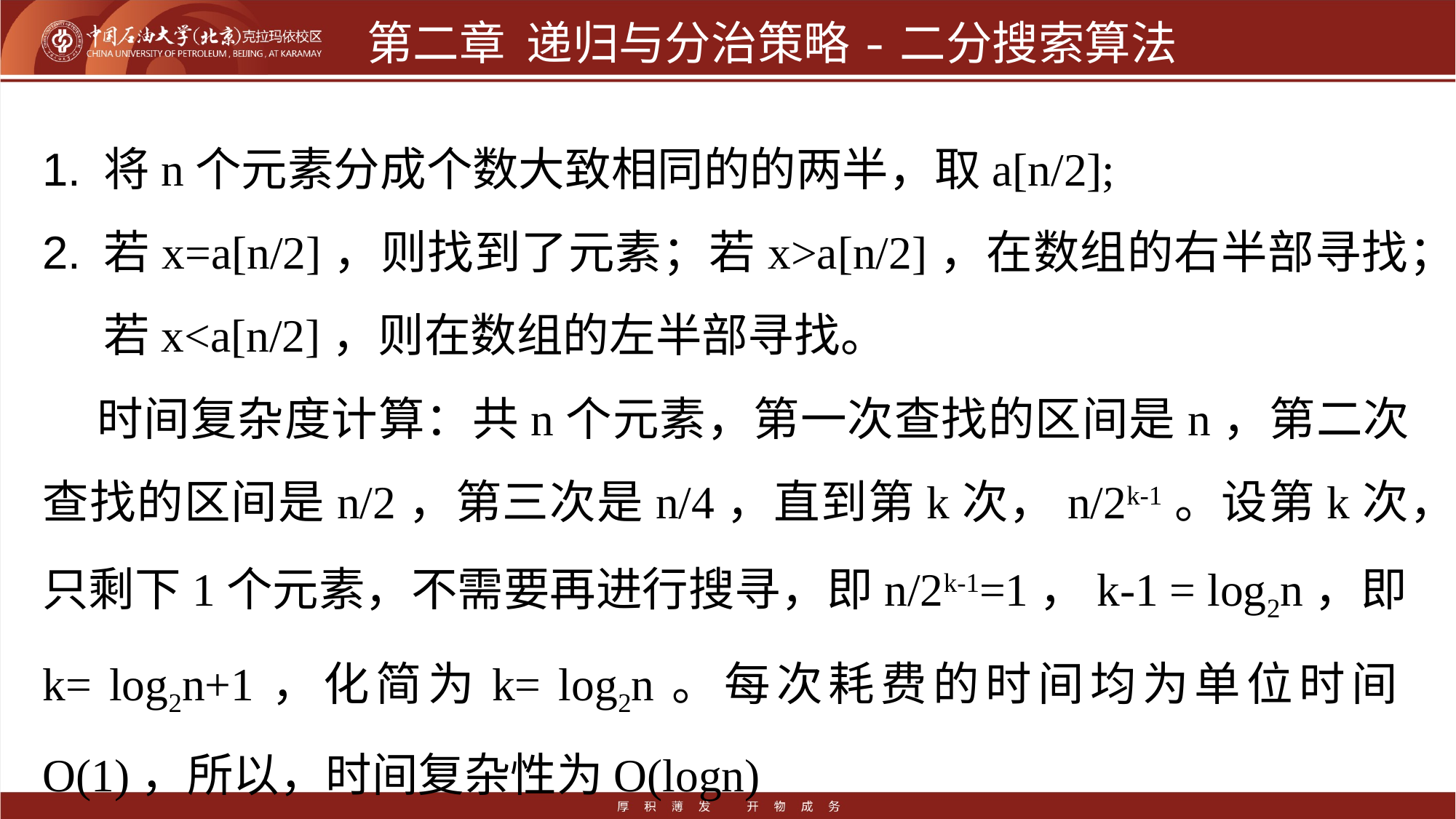

# 第二章  递归与分治策略-二分搜索算法
将n个元素分成个数大致相同的的两半，取a[n/2];
若x=a[n/2]，则找到了元素；若x>a[n/2]，在数组的右半部寻找；若x<a[n/2]，则在数组的左半部寻找。
时间复杂度计算：共n个元素，第一次查找的区间是n，第二次查找的区间是n/2，第三次是n/4，直到第k次，n/2k-1。设第k次，只剩下1个元素，不需要再进行搜寻，即n/2k-1=1，k-1 = log2n，即k= log2n+1，化简为k= log2n。每次耗费的时间均为单位时间O(1)，所以，时间复杂性为O(logn)